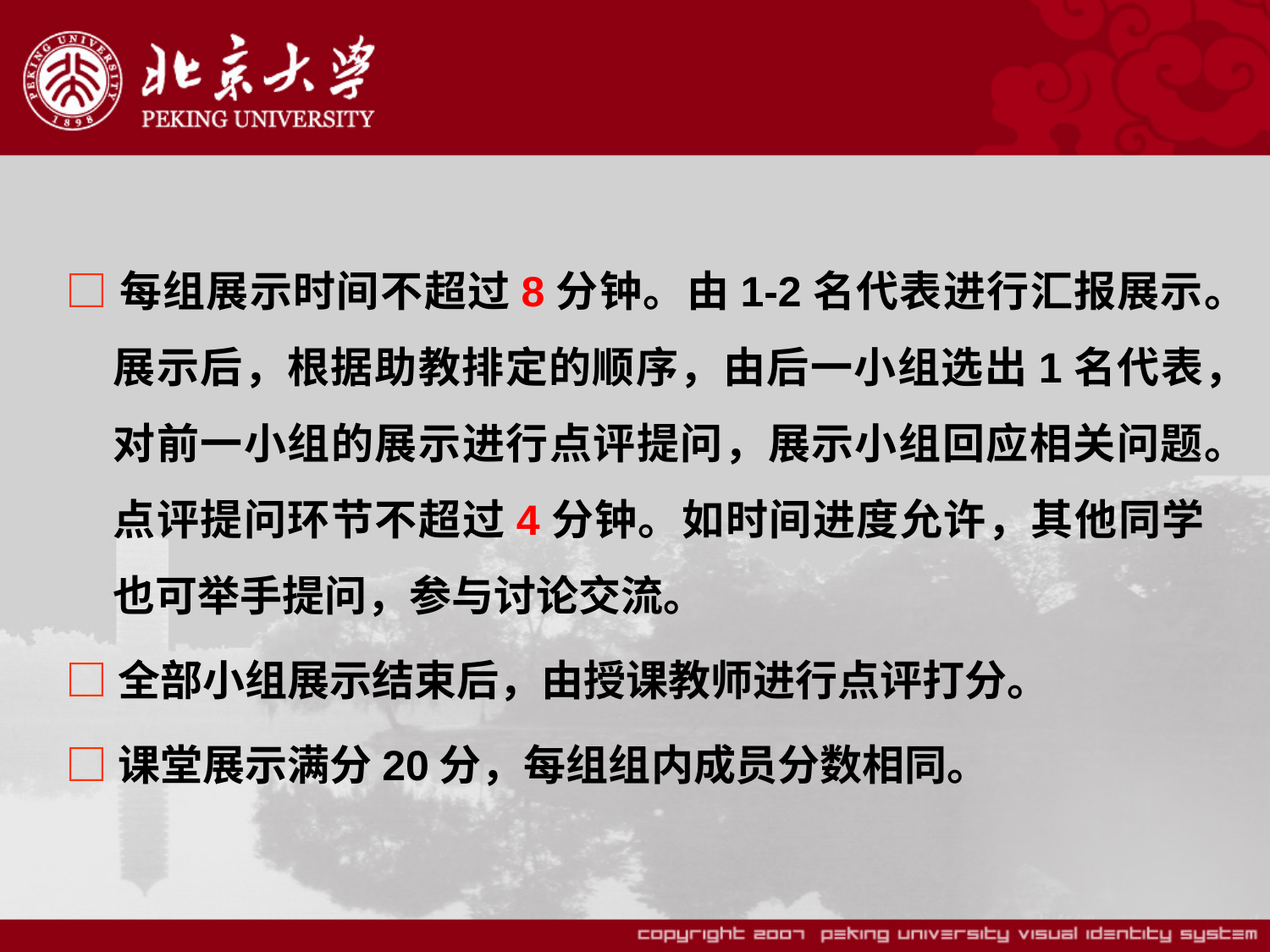

□每组展示时间不超过8分钟。由1-2名代表进行汇报展示。展示后，根据助教排定的顺序，由后一小组选出1名代表，对前一小组的展示进行点评提问，展示小组回应相关问题。点评提问环节不超过4分钟。如时间进度允许，其他同学也可举手提问，参与讨论交流。
□全部小组展示结束后，由授课教师进行点评打分。
□课堂展示满分20分，每组组内成员分数相同。